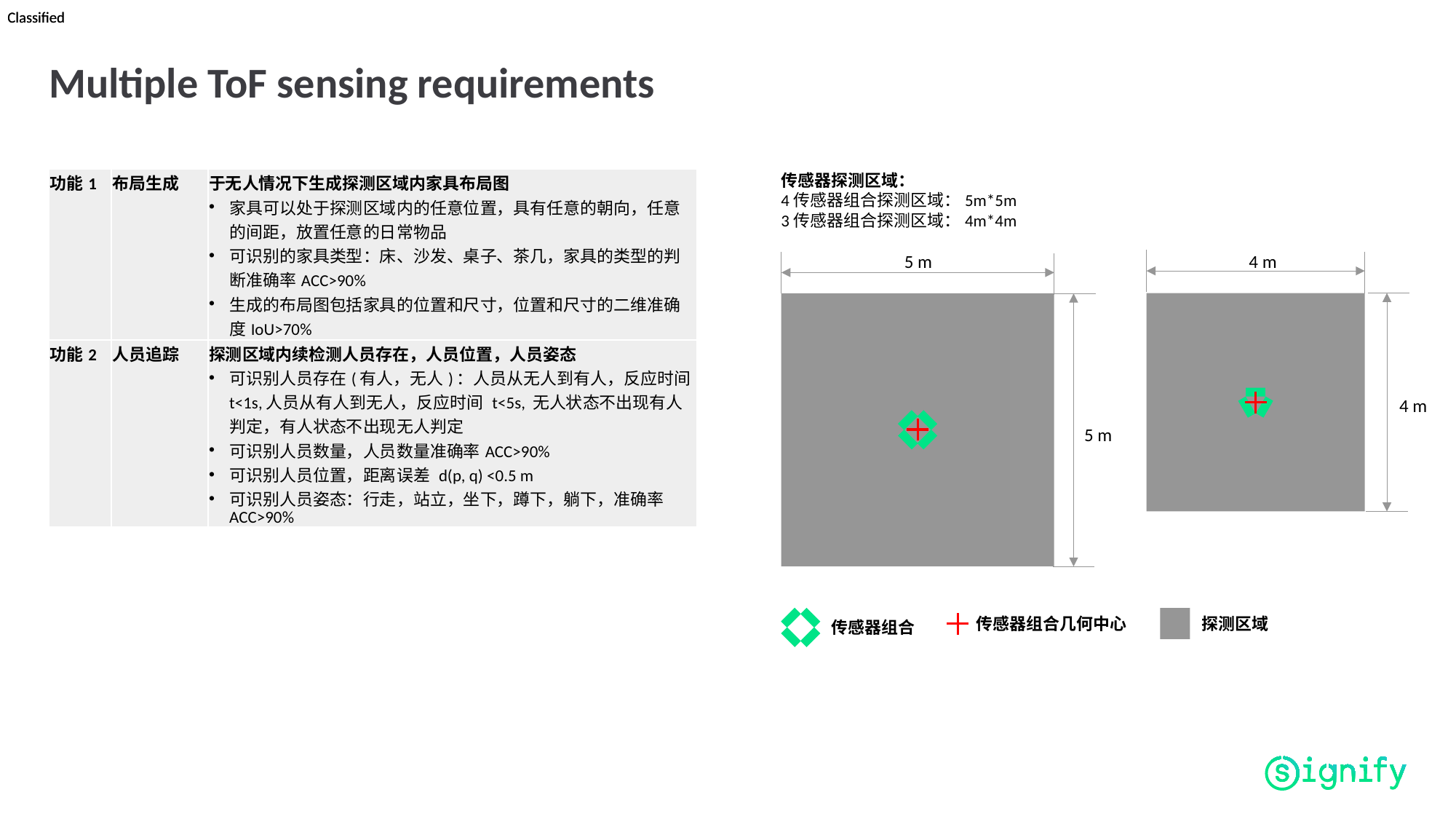

# Multiple ToF sensing requirements
传感器探测区域：
4传感器组合探测区域：5m*5m
3传感器组合探测区域：4m*4m
| 功能1 | 布局生成 | 于无人情况下生成探测区域内家具布局图 家具可以处于探测区域内的任意位置，具有任意的朝向，任意的间距，放置任意的日常物品 可识别的家具类型：床、沙发、桌子、茶几，家具的类型的判断准确率ACC>90% 生成的布局图包括家具的位置和尺寸，位置和尺寸的二维准确度IoU>70% |
| --- | --- | --- |
| 功能2 | 人员追踪 | 探测区域内续检测人员存在，人员位置，人员姿态 可识别人员存在(有人，无人)：人员从无人到有人，反应时间 t<1s,人员从有人到无人，反应时间 t<5s, 无人状态不出现有人判定，有人状态不出现无人判定 可识别人员数量，人员数量准确率ACC>90% 可识别人员位置，距离误差 d(p, q) <0.5 m 可识别人员姿态：行走，站立，坐下，蹲下，躺下，准确率ACC>90% |
5 m
4 m

4 m

5 m

传感器组合
传感器组合几何中心

探测区域